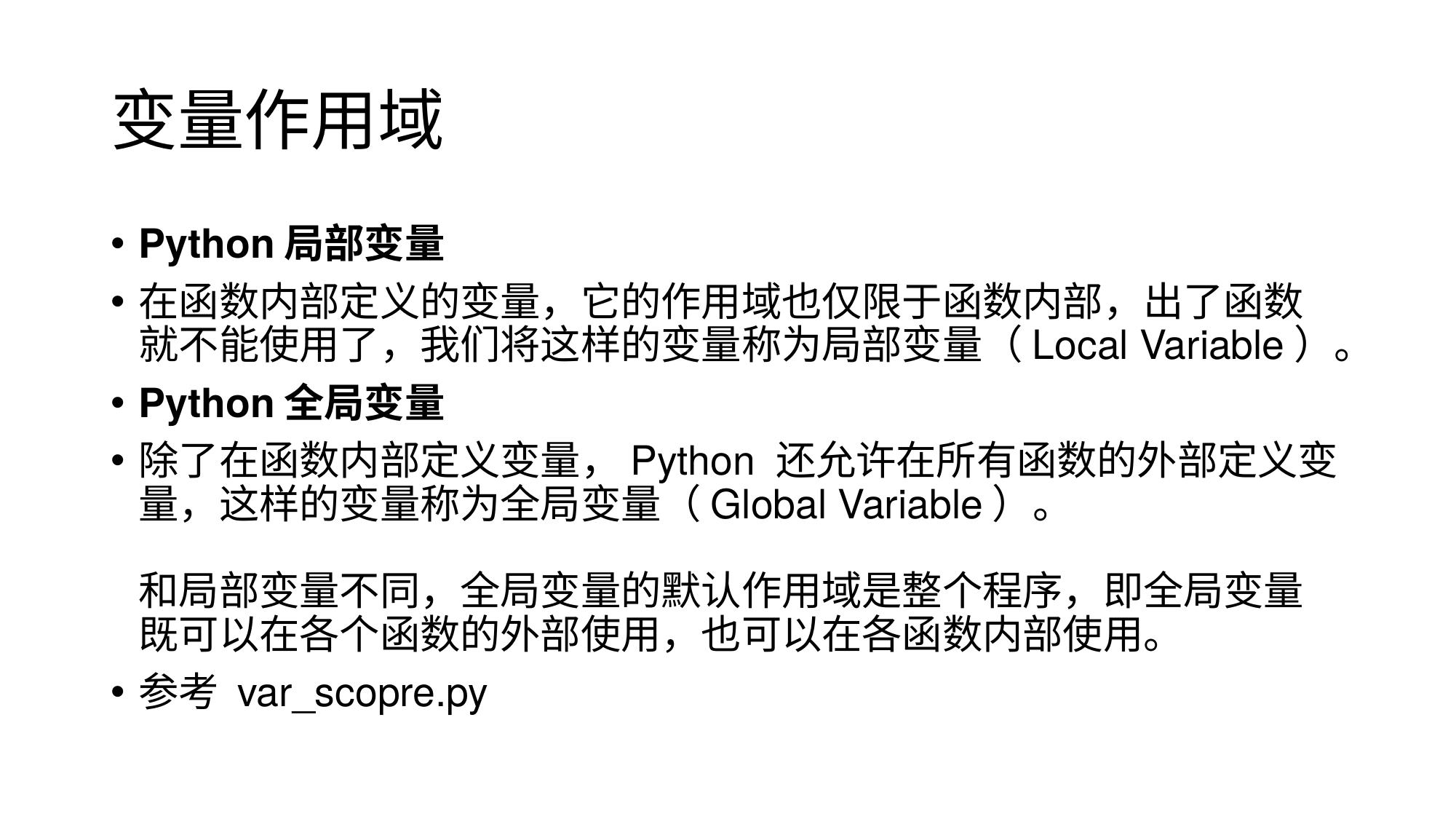

# 变量作用域
Python局部变量
在函数内部定义的变量，它的作用域也仅限于函数内部，出了函数就不能使用了，我们将这样的变量称为局部变量（Local Variable）。
Python全局变量
除了在函数内部定义变量，Python 还允许在所有函数的外部定义变量，这样的变量称为全局变量（Global Variable）。
和局部变量不同，全局变量的默认作用域是整个程序，即全局变量既可以在各个函数的外部使用，也可以在各函数内部使用。
参考 var_scopre.py